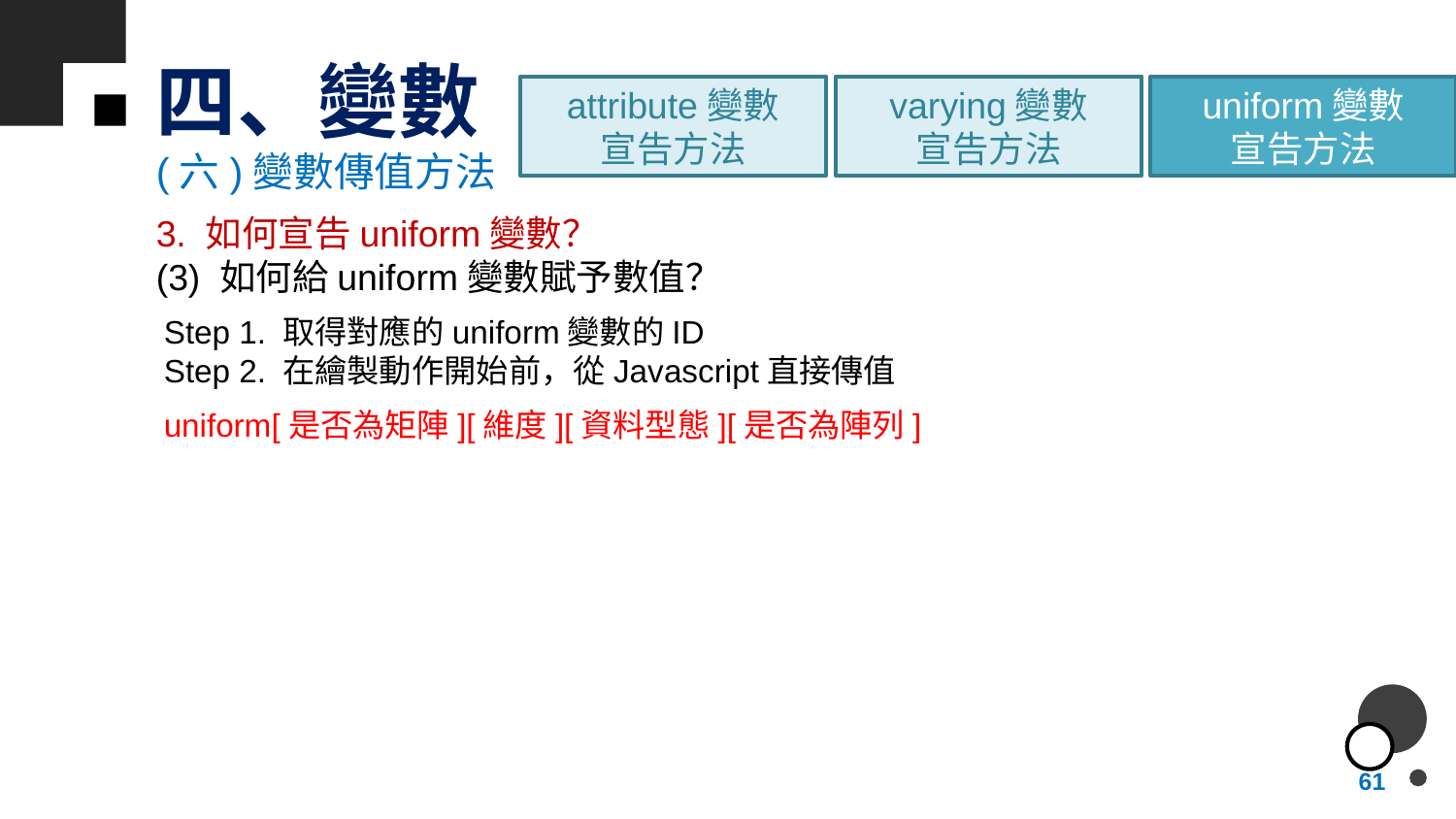

# 四、變數
varying變數
宣告方法
attribute變數
宣告方法
uniform變數
宣告方法
(六)變數傳值方法
3. 如何宣告uniform變數？
(3) 如何給uniform變數賦予數值？
Step 1. 取得對應的uniform變數的ID
Step 2. 在繪製動作開始前，從Javascript直接傳值
uniform[是否為矩陣][維度][資料型態][是否為陣列]

61